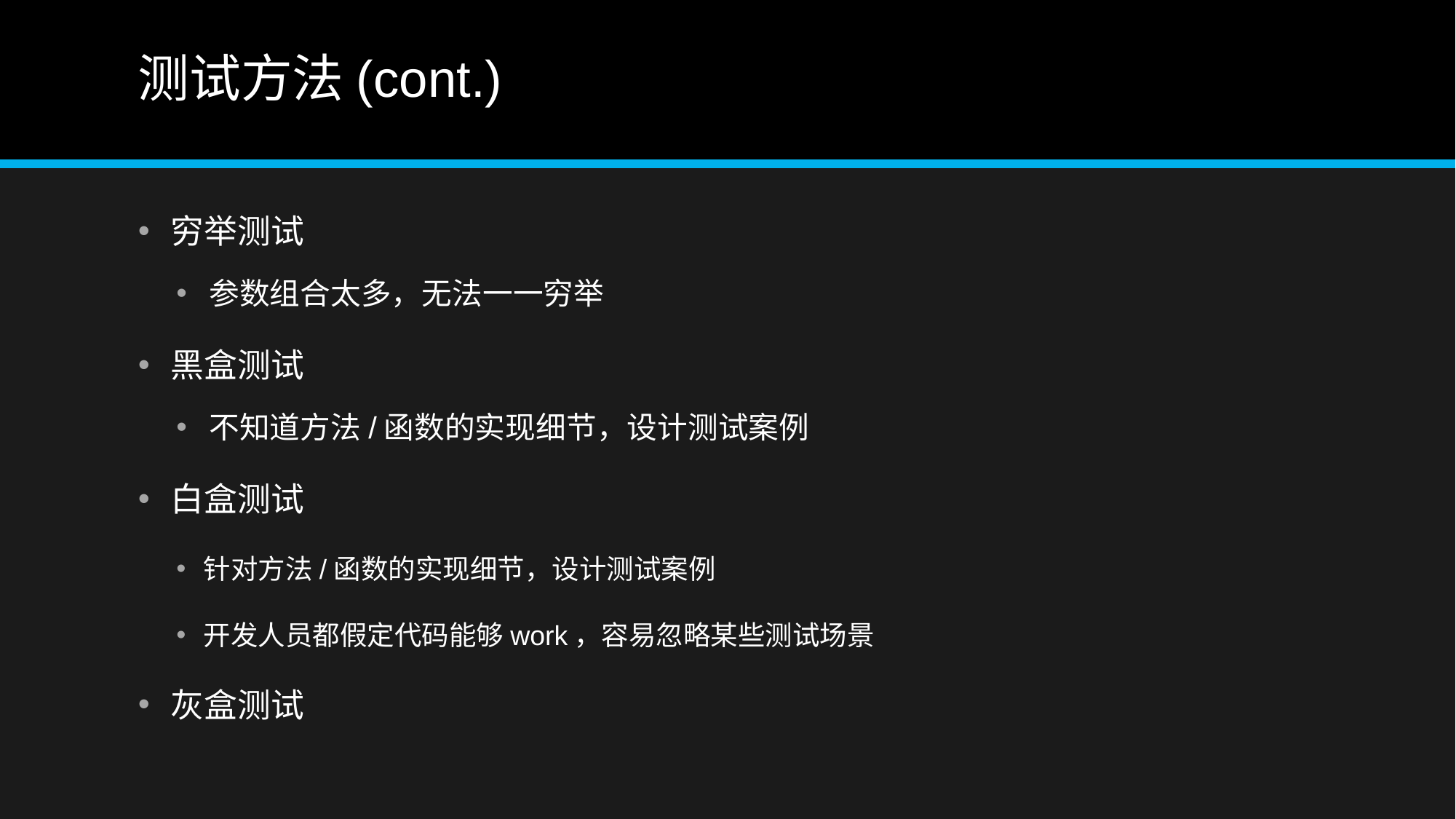

# 测试方法(cont.)
穷举测试
参数组合太多，无法一一穷举
黑盒测试
不知道方法/函数的实现细节，设计测试案例
白盒测试
针对方法/函数的实现细节，设计测试案例
开发人员都假定代码能够work，容易忽略某些测试场景
灰盒测试